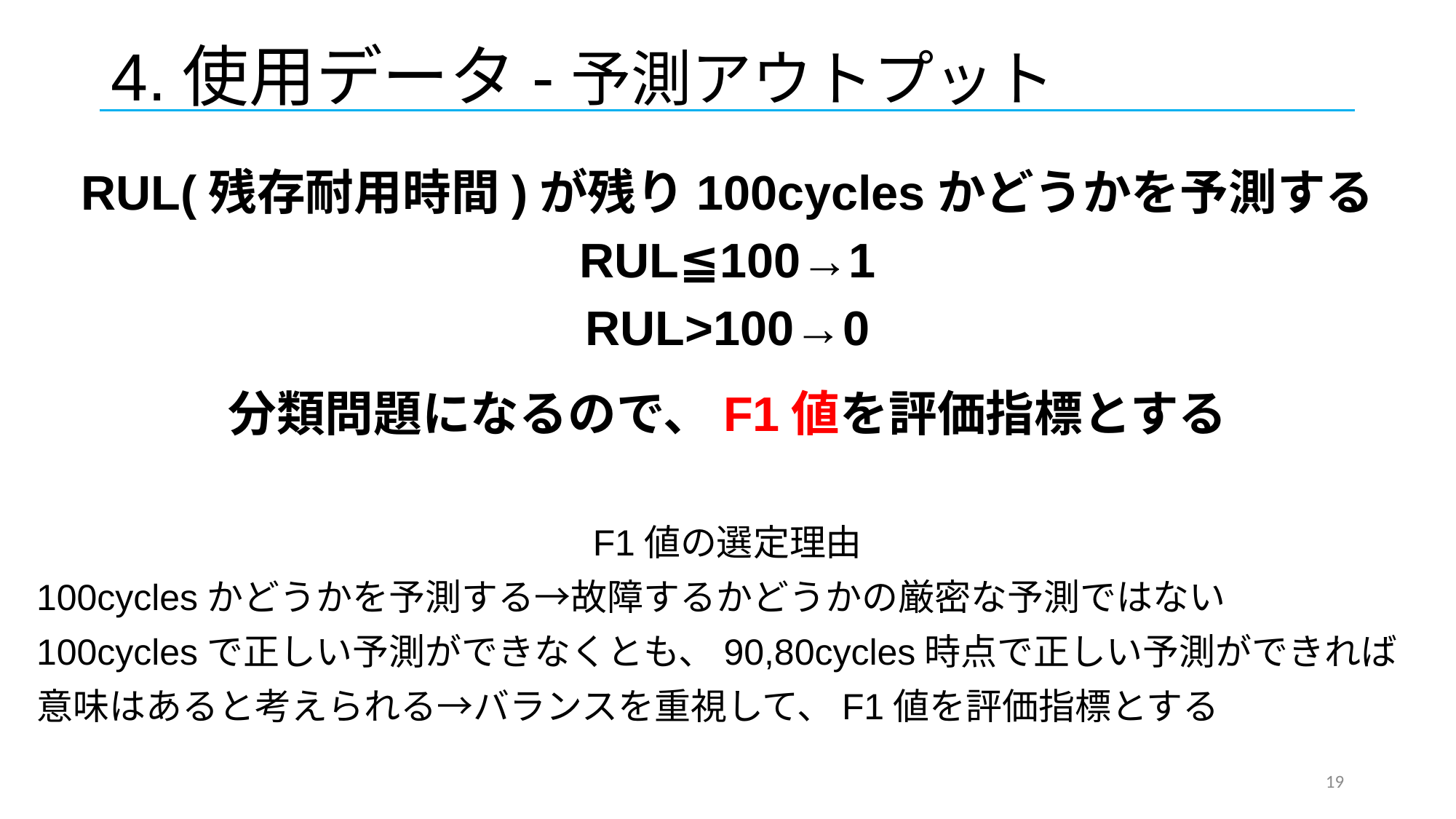

# 4.使用データ-予測アウトプット
RUL(残存耐用時間)が残り100cyclesかどうかを予測する
RUL≦100→1
RUL>100→0

分類問題になるので、F1値を評価指標とする

F1値の選定理由
100cyclesかどうかを予測する→故障するかどうかの厳密な予測ではない
100cyclesで正しい予測ができなくとも、90,80cycles時点で正しい予測ができれば
意味はあると考えられる→バランスを重視して、F1値を評価指標とする
19